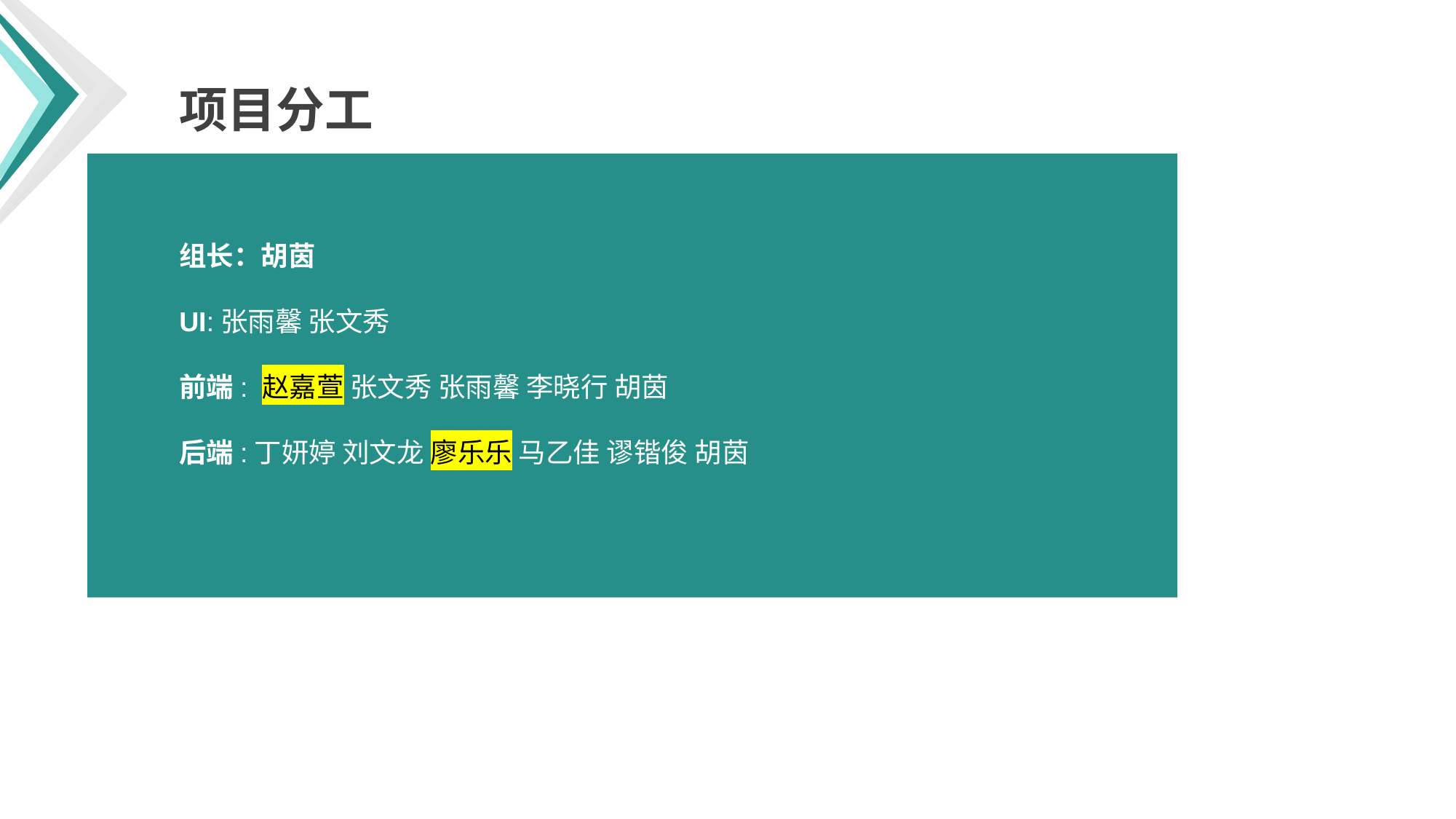

项目分工

组长：胡茵

UI:张雨馨 张文秀

前端: 赵嘉萱 张文秀 张雨馨 李晓行 胡茵

后端:丁妍婷 刘文龙 廖乐乐 马乙佳 谬锴俊 胡茵